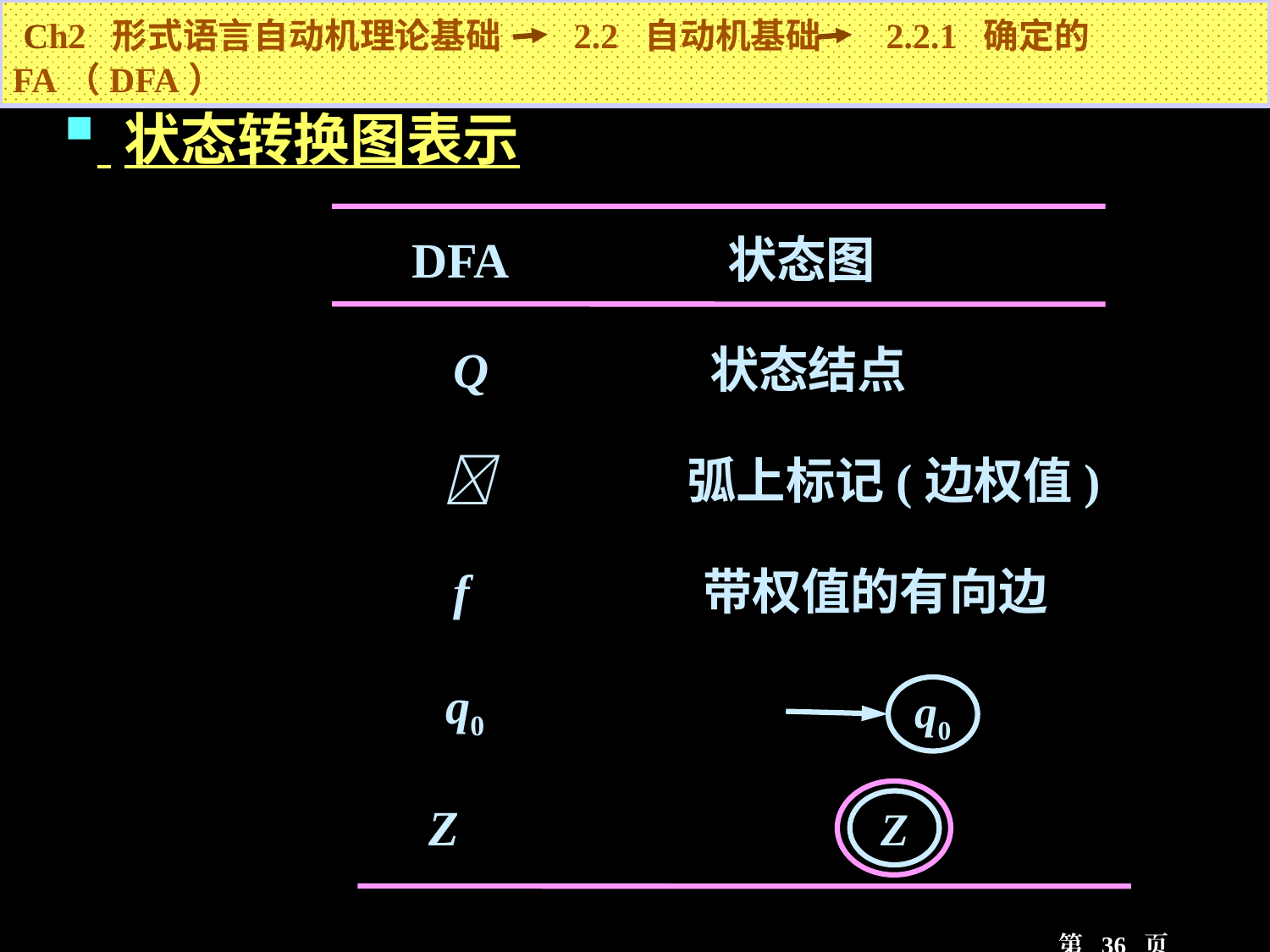

Ch2  形式语言自动机理论基础        2.2  自动机基础       2.2.1  确定的FA（DFA）

 状态转换图表示
          DFA                 状态图
            Q                 状态结点
	 Σ		弧上标记(边权值)
            f                  带权值的有向边
	 q0
                 Z

q0

Z